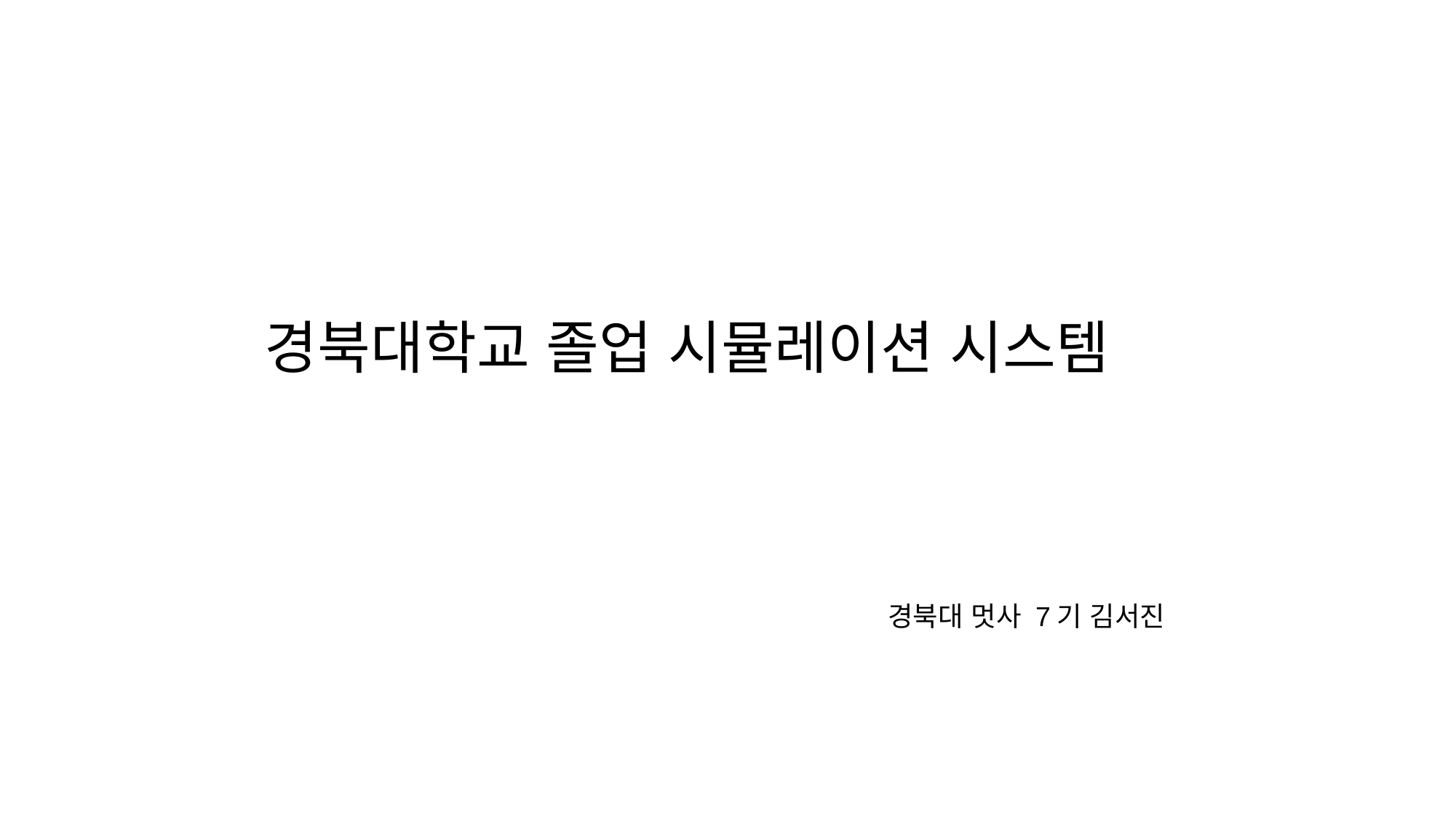

경북대학교 졸업 시뮬레이션 시스템
경북대 멋사 7기 김서진